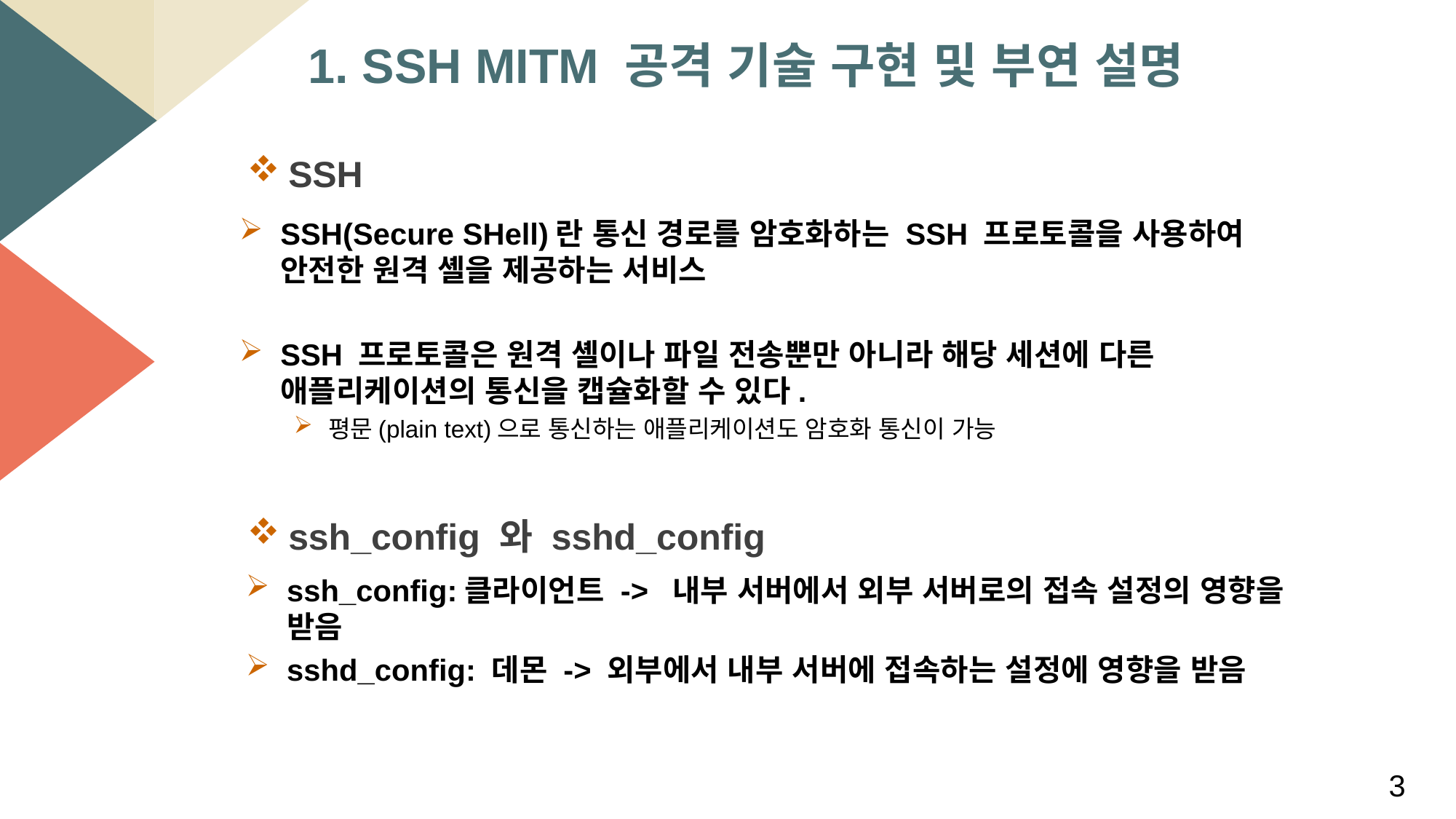

1. SSH MITM 공격 기술 구현 및 부연 설명

SSH

SSH(Secure SHell)란 통신 경로를 암호화하는 SSH 프로토콜을 사용하여 안전한 원격 셸을 제공하는 서비스

SSH 프로토콜은 원격 셸이나 파일 전송뿐만 아니라 해당 세션에 다른 애플리케이션의 통신을 캡슐화할 수 있다.
평문(plain text)으로 통신하는 애플리케이션도 암호화 통신이 가능

ssh_config 와 sshd_config

ssh_config:클라이언트 ->  내부 서버에서 외부 서버로의 접속 설정의 영향을 받음
sshd_config: 데몬 -> 외부에서 내부 서버에 접속하는 설정에 영향을 받음

3